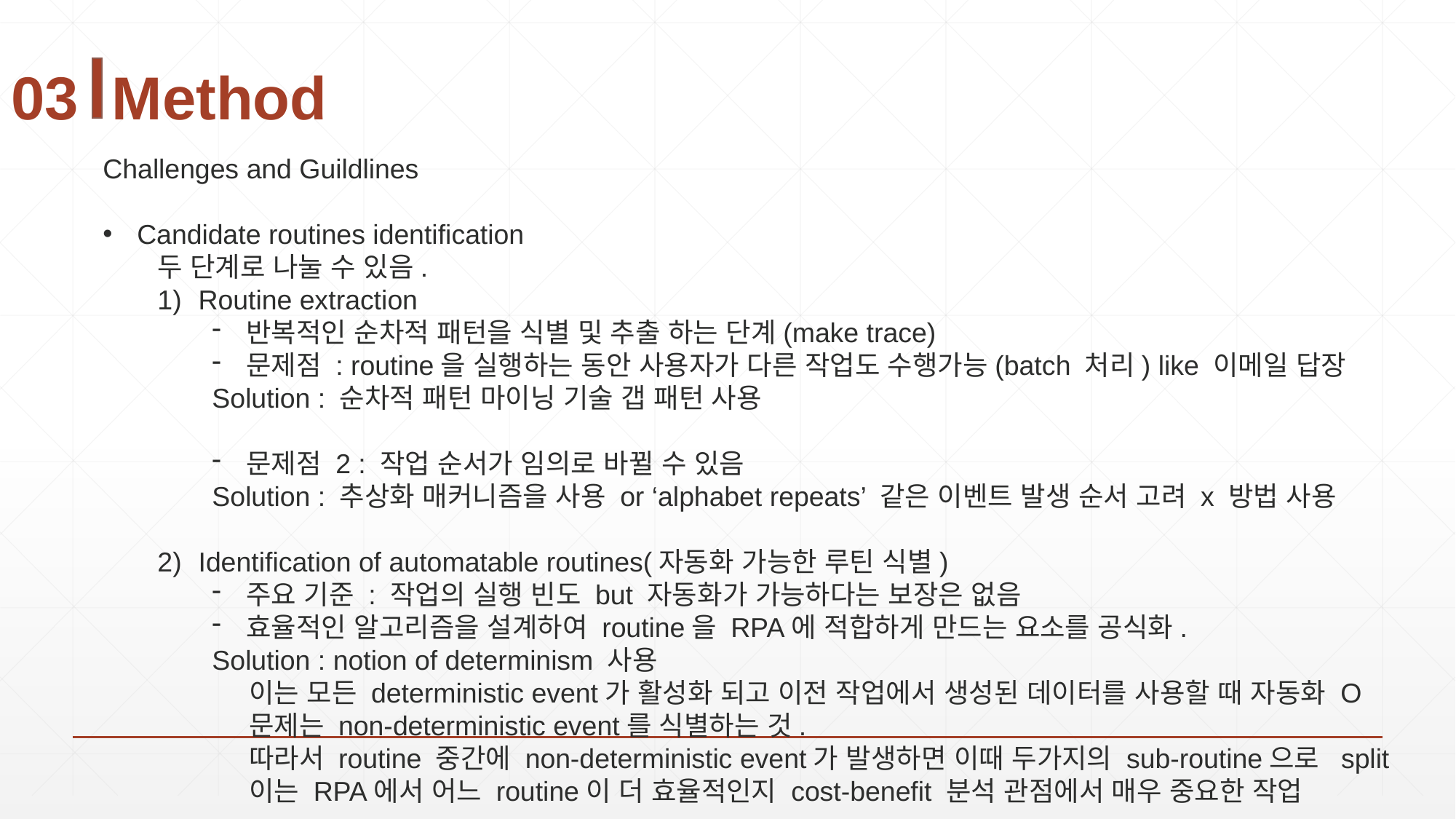

03  Method

Challenges and Guildlines

Candidate routines identification
두 단계로 나눌 수 있음.
Routine extraction
반복적인 순차적 패턴을 식별 및 추출 하는 단계(make trace)
문제점 : routine을 실행하는 동안 사용자가 다른 작업도 수행가능(batch 처리) like 이메일 답장
Solution : 순차적 패턴 마이닝 기술 갭 패턴 사용

문제점 2 : 작업 순서가 임의로 바뀔 수 있음
Solution : 추상화 매커니즘을 사용 or ‘alphabet repeats’ 같은 이벤트 발생 순서 고려 x 방법 사용

Identification of automatable routines(자동화 가능한 루틴 식별)
주요 기준 : 작업의 실행 빈도 but 자동화가 가능하다는 보장은 없음
효율적인 알고리즘을 설계하여 routine을 RPA에 적합하게 만드는 요소를 공식화.
Solution : notion of determinism 사용
    이는 모든 deterministic event가 활성화 되고 이전 작업에서 생성된 데이터를 사용할 때 자동화 O
    문제는 non-deterministic event를 식별하는 것.
    따라서 routine 중간에 non-deterministic event가 발생하면 이때 두가지의 sub-routine으로  split
    이는 RPA에서 어느 routine이 더 효율적인지 cost-benefit 분석 관점에서 매우 중요한 작업